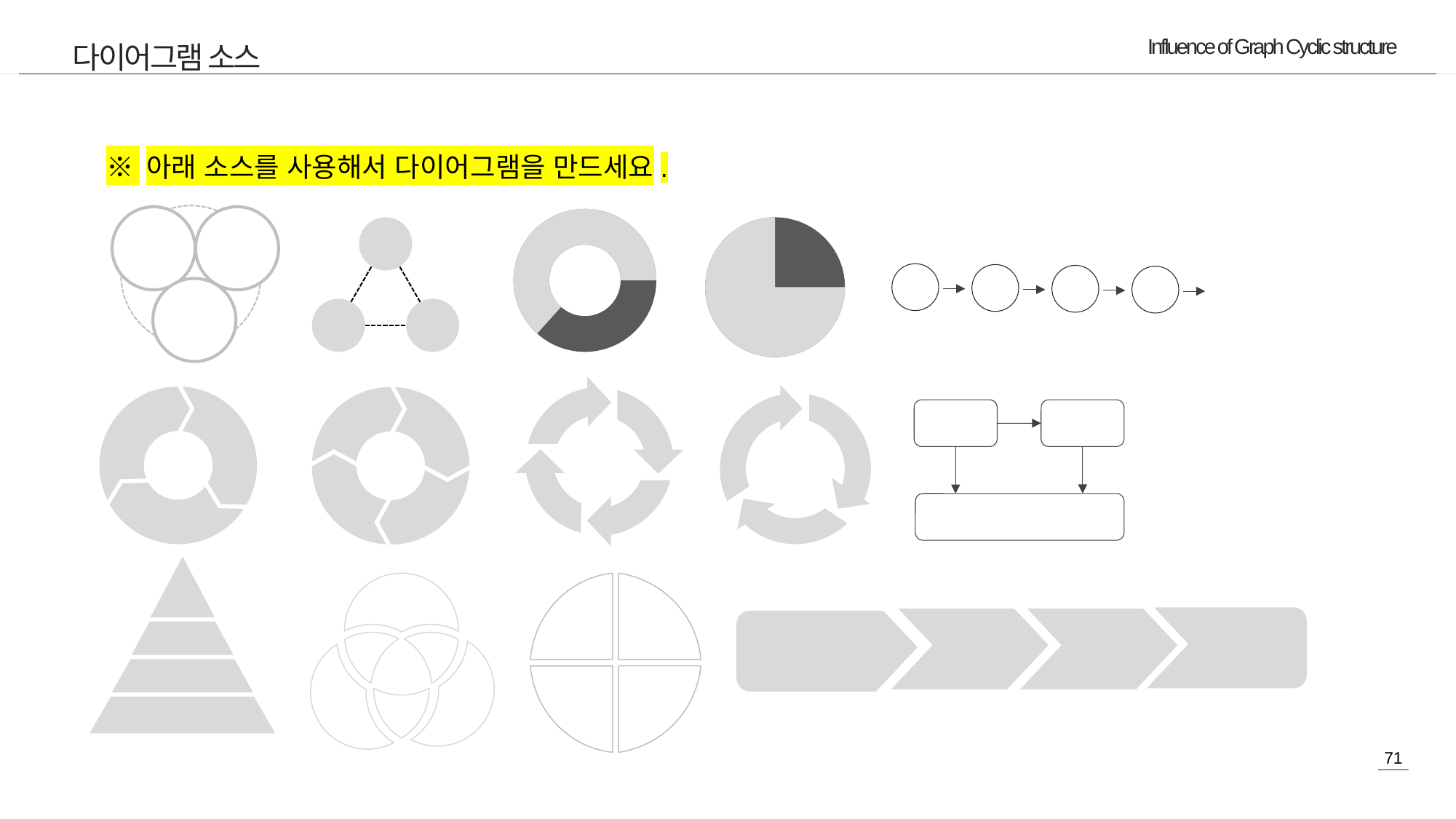

다이어그램 소스
※ 아래 소스를 사용해서 다이어그램을 만드세요.